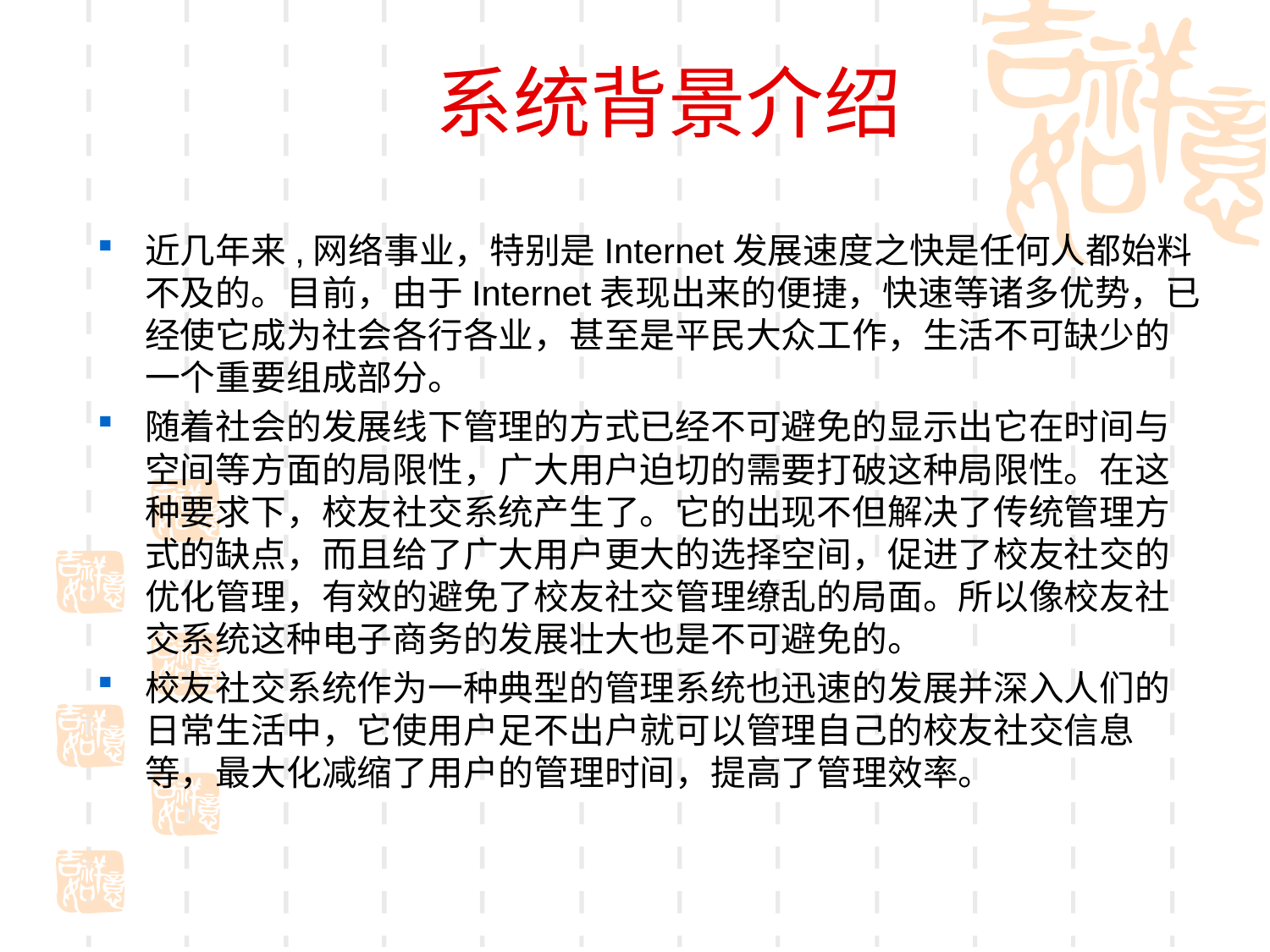

# 系统背景介绍
近几年来,网络事业，特别是Internet发展速度之快是任何人都始料不及的。目前，由于Internet表现出来的便捷，快速等诸多优势，已经使它成为社会各行各业，甚至是平民大众工作，生活不可缺少的一个重要组成部分。
随着社会的发展线下管理的方式已经不可避免的显示出它在时间与空间等方面的局限性，广大用户迫切的需要打破这种局限性。在这种要求下，校友社交系统产生了。它的出现不但解决了传统管理方式的缺点，而且给了广大用户更大的选择空间，促进了校友社交的优化管理，有效的避免了校友社交管理缭乱的局面。所以像校友社交系统这种电子商务的发展壮大也是不可避免的。
校友社交系统作为一种典型的管理系统也迅速的发展并深入人们的日常生活中，它使用户足不出户就可以管理自己的校友社交信息等，最大化减缩了用户的管理时间，提高了管理效率。